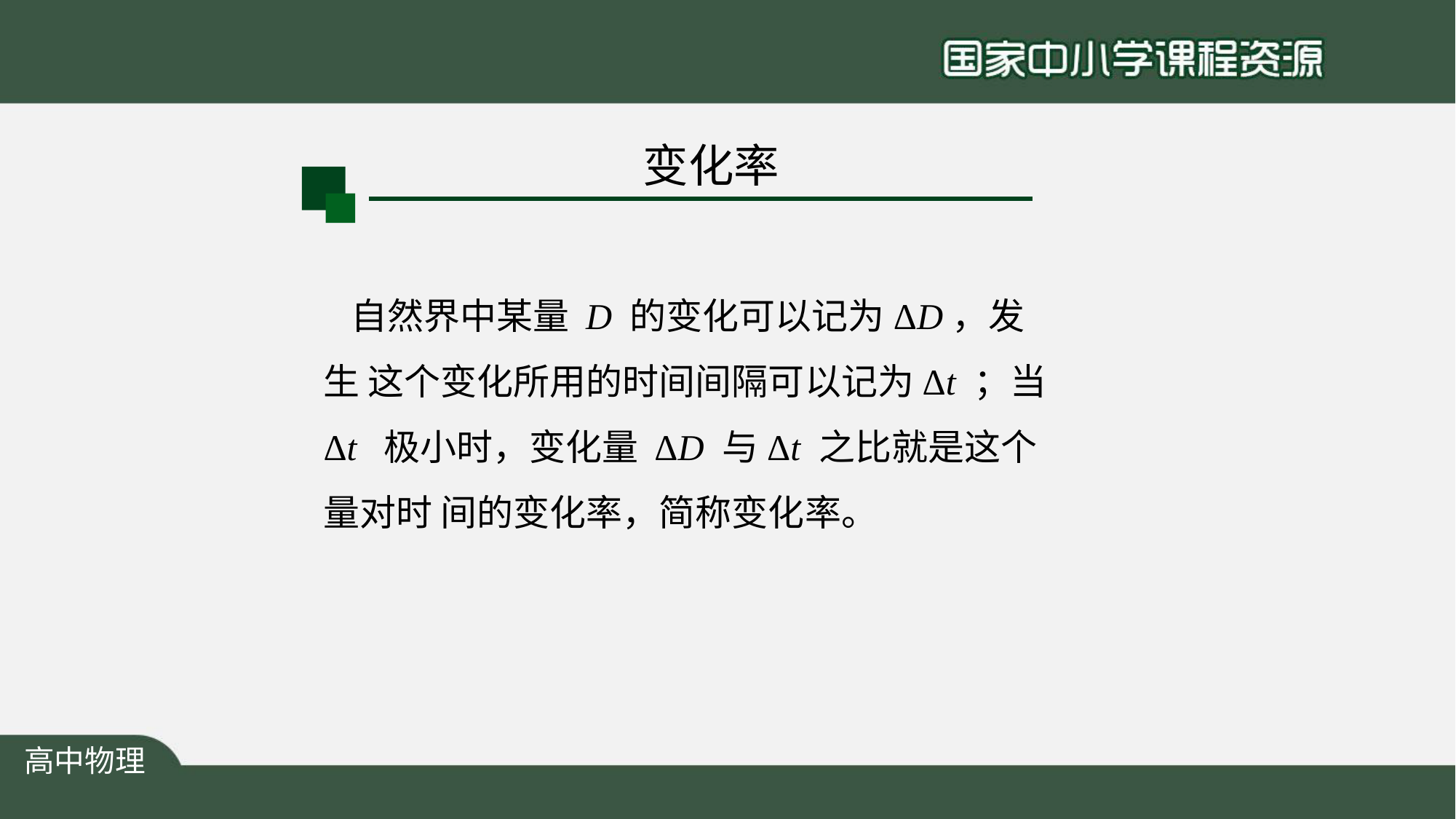

# 变化率

自然界中某量 D 的变化可以记为ΔD，发生 这个变化所用的时间间隔可以记为Δt ；当Δt  极小时，变化量ΔD 与Δt 之比就是这个量对时 间的变化率，简称变化率。
高中物理